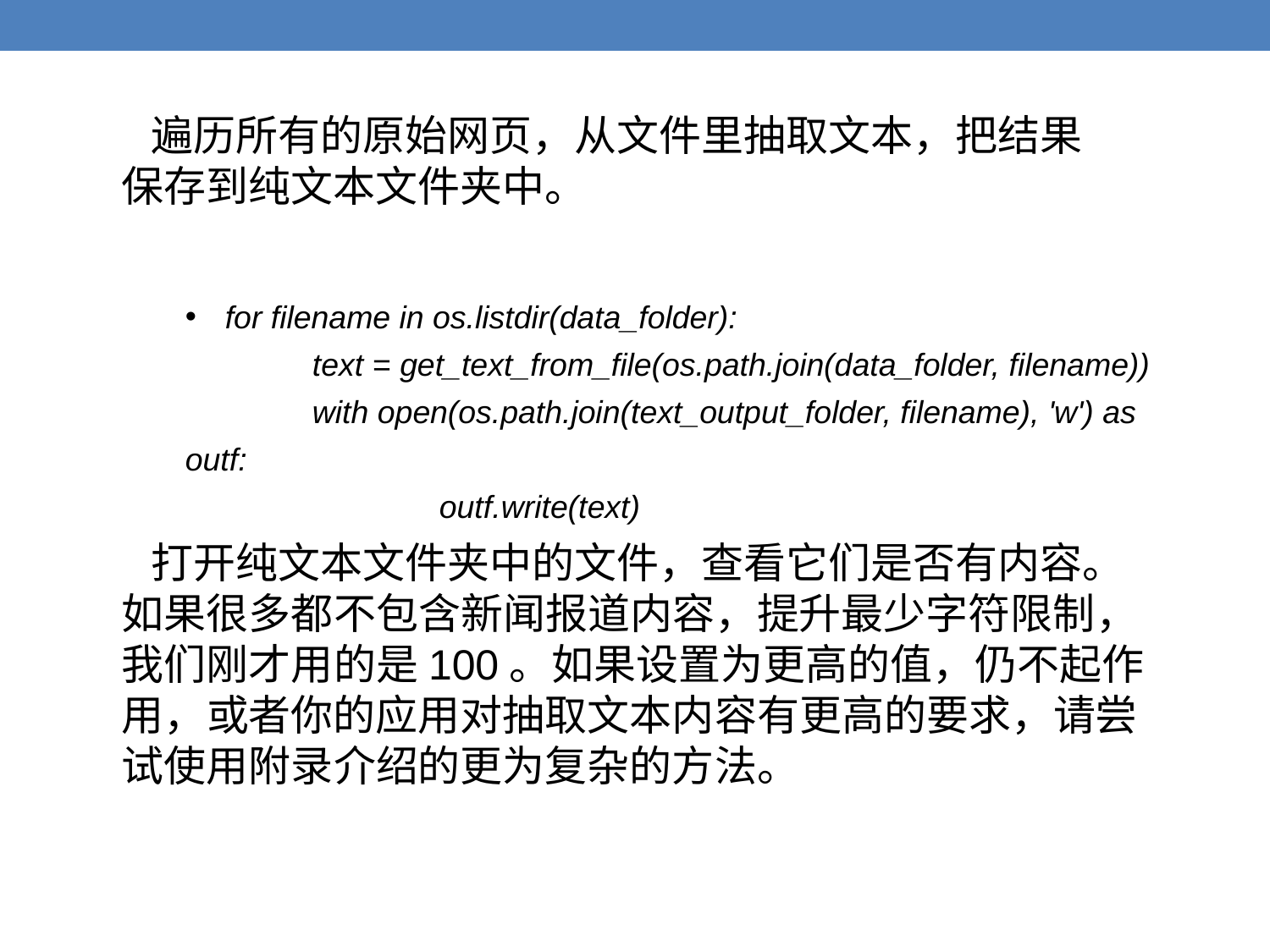

遍历所有的原始网页，从文件里抽取文本，把结果保存到纯文本文件夹中。
for filename in os.listdir(data_folder):
	text = get_text_from_file(os.path.join(data_folder, filename))
	with open(os.path.join(text_output_folder, filename), 'w') as outf:
		outf.write(text)
  打开纯文本文件夹中的文件，查看它们是否有内容。如果很多都不包含新闻报道内容，提升最少字符限制，我们刚才用的是100。如果设置为更高的值，仍不起作用，或者你的应用对抽取文本内容有更高的要求，请尝试使用附录介绍的更为复杂的方法。